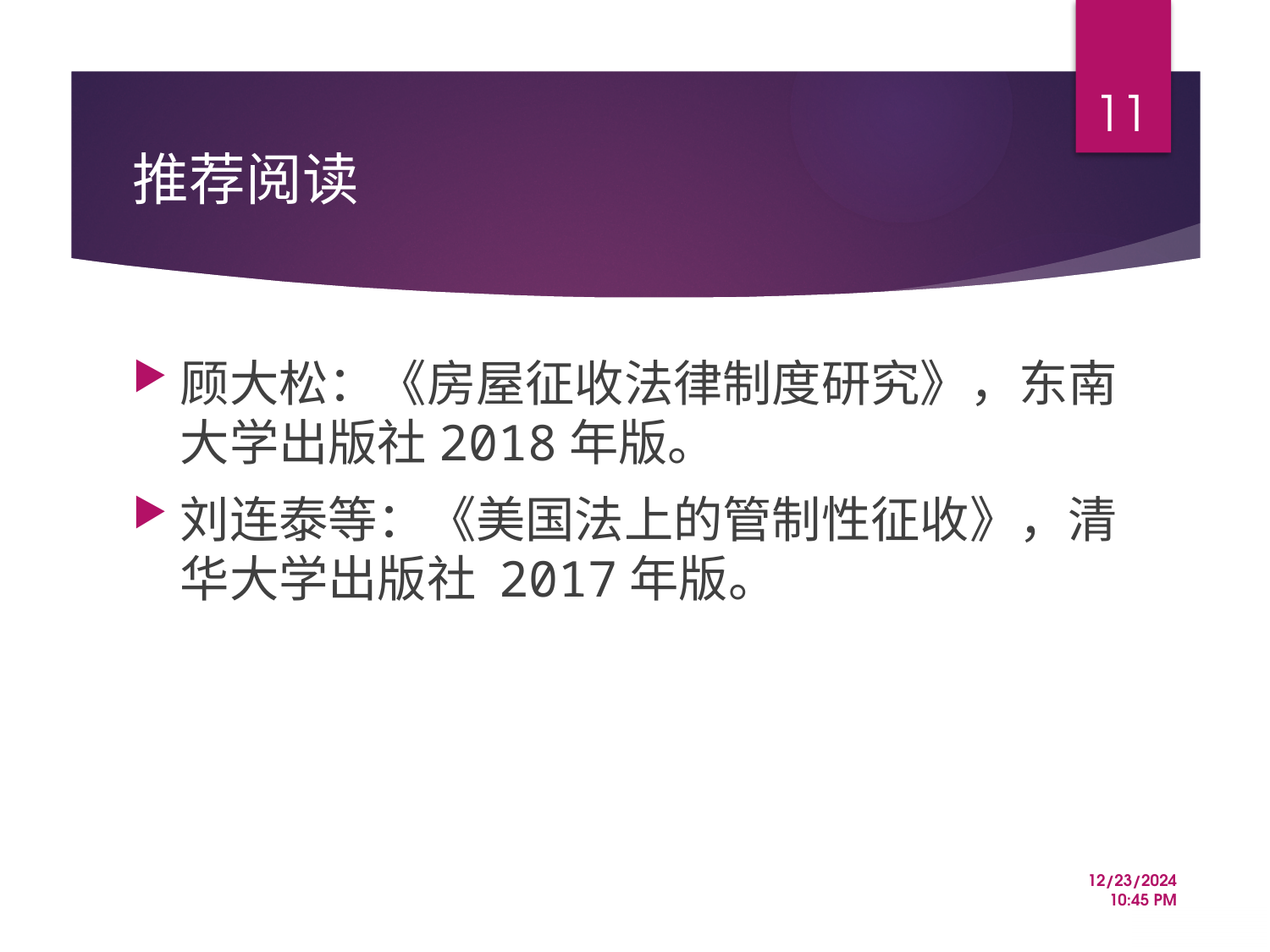

11
# 推荐阅读
顾大松：《房屋征收法律制度研究》，东南大学出版社2018年版。
刘连泰等：《美国法上的管制性征收》，清华大学出版社 2017年版。

12/23/2024 10:45 PM